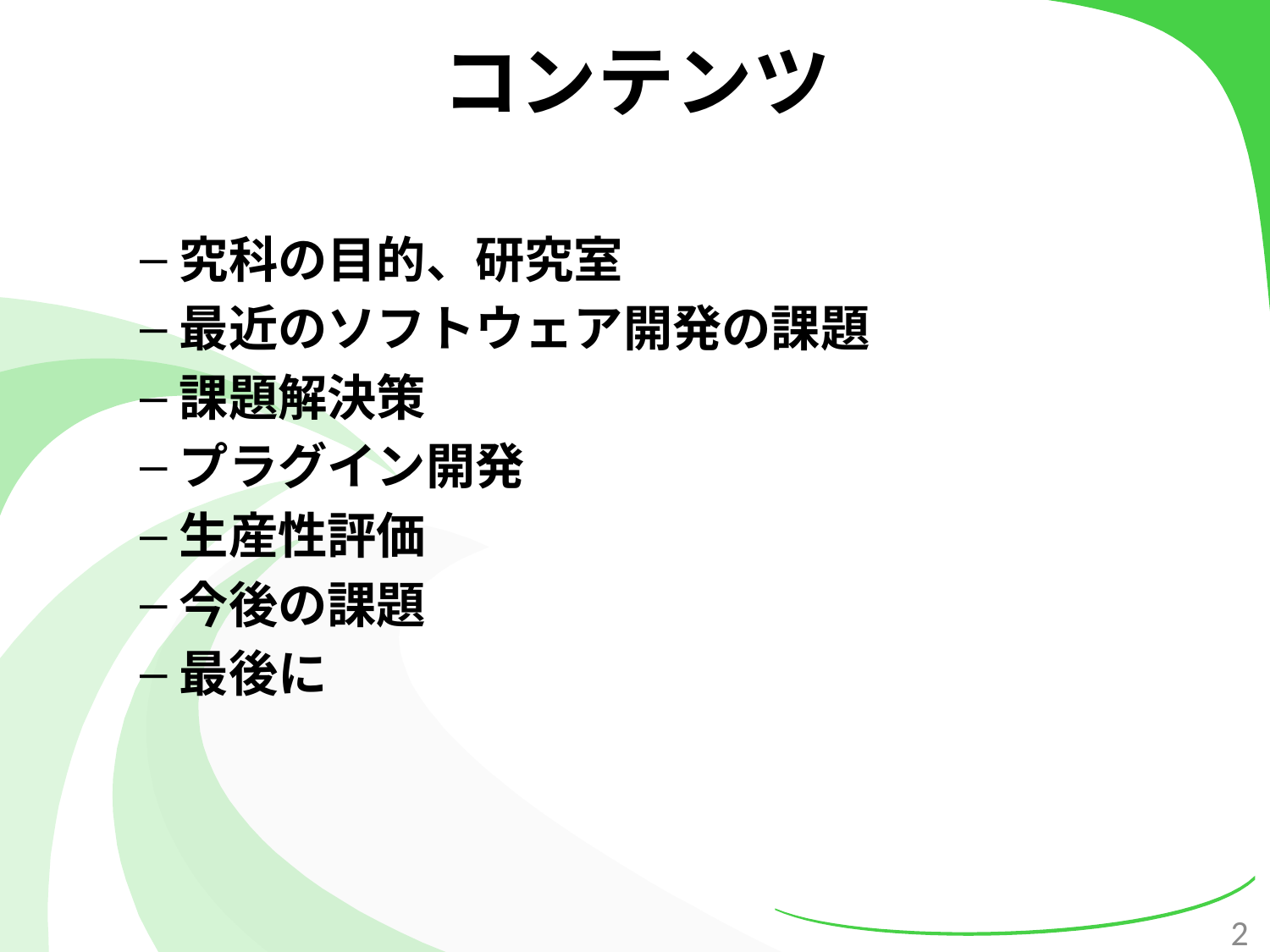

# コンテンツ
究科の目的、研究室
最近のソフトウェア開発の課題
課題解決策
プラグイン開発
生産性評価
今後の課題
最後に